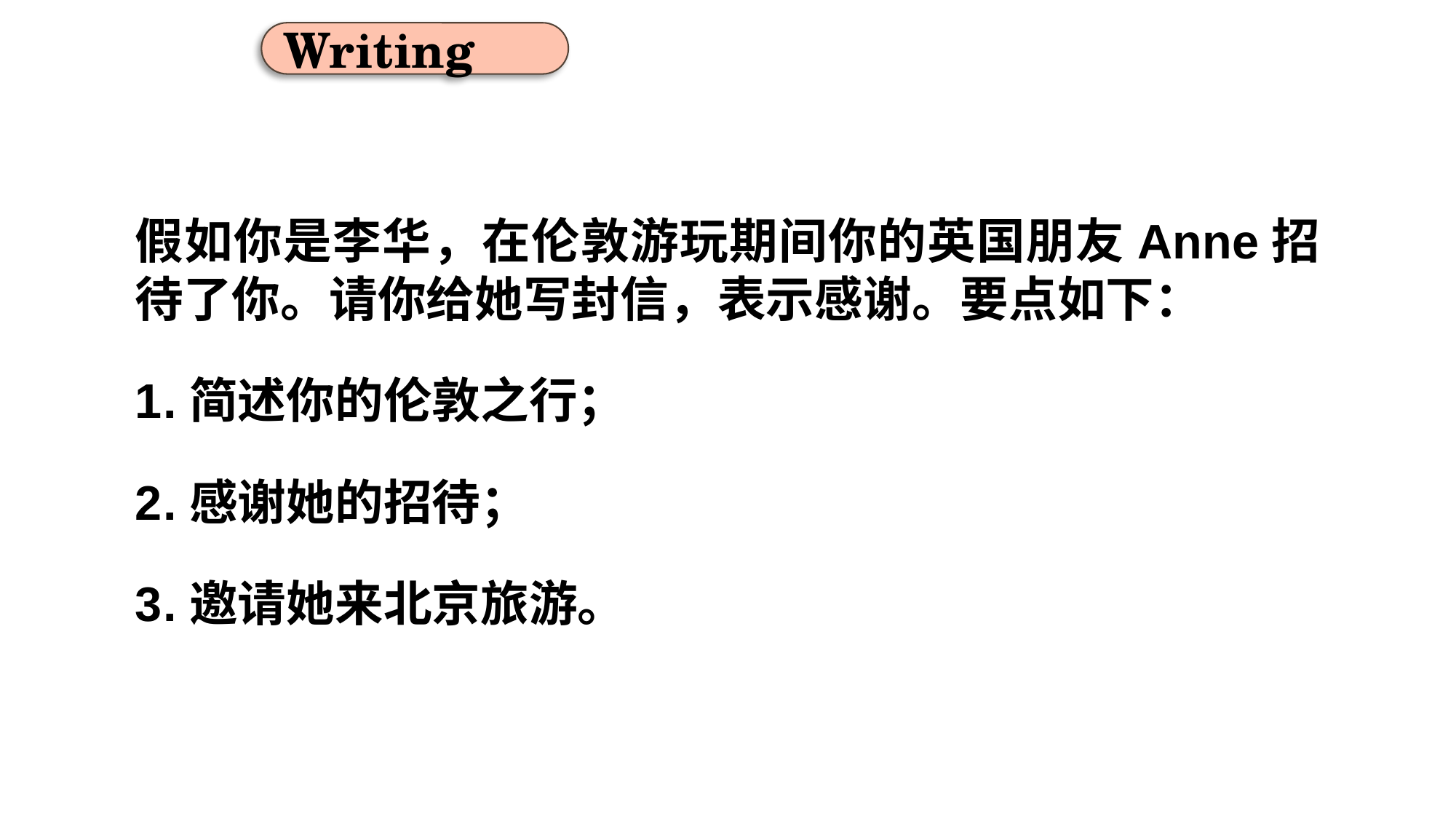

Writing
假如你是李华，在伦敦游玩期间你的英国朋友Anne招待了你。请你给她写封信，表示感谢。要点如下：
简述你的伦敦之行；
感谢她的招待；
邀请她来北京旅游。